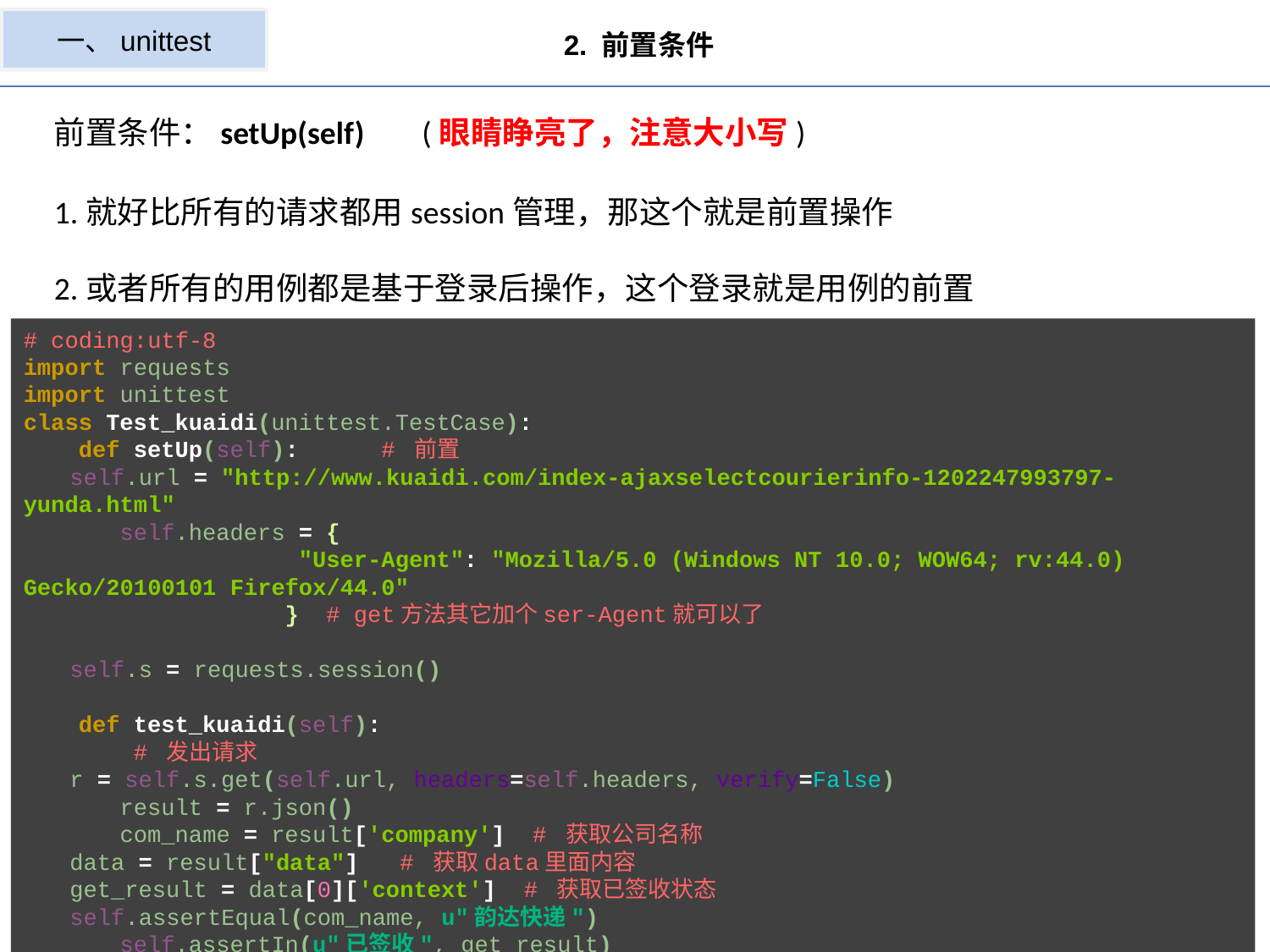

一、unittest
2. 前置条件
前置条件：setUp(self)        (眼睛睁亮了，注意大小写)
1.就好比所有的请求都用session管理，那这个就是前置操作

2.或者所有的用例都是基于登录后操作，这个登录就是用例的前置
# coding:utf-8 import requests import unittest class Test_kuaidi(unittest.TestCase): def setUp(self):      # 前置 self.url = "http://www.kuaidi.com/index-ajaxselectcourierinfo-1202247993797-yunda.html" self.headers = { "User-Agent": "Mozilla/5.0 (Windows NT 10.0; WOW64; rv:44.0) Gecko/20100101 Firefox/44.0" }  # get方法其它加个ser-Agent就可以了 self.s = requests.session() def test_kuaidi(self): # 发出请求 r = self.s.get(self.url, headers=self.headers, verify=False) result = r.json() com_name = result['company']  # 获取公司名称 data = result["data"]   # 获取data里面内容 get_result = data[0]['context']  # 获取已签收状态 self.assertEqual(com_name, u"韵达快递") self.assertIn(u"已签收", get_result) if __name__ == "__main__": unittest.main()